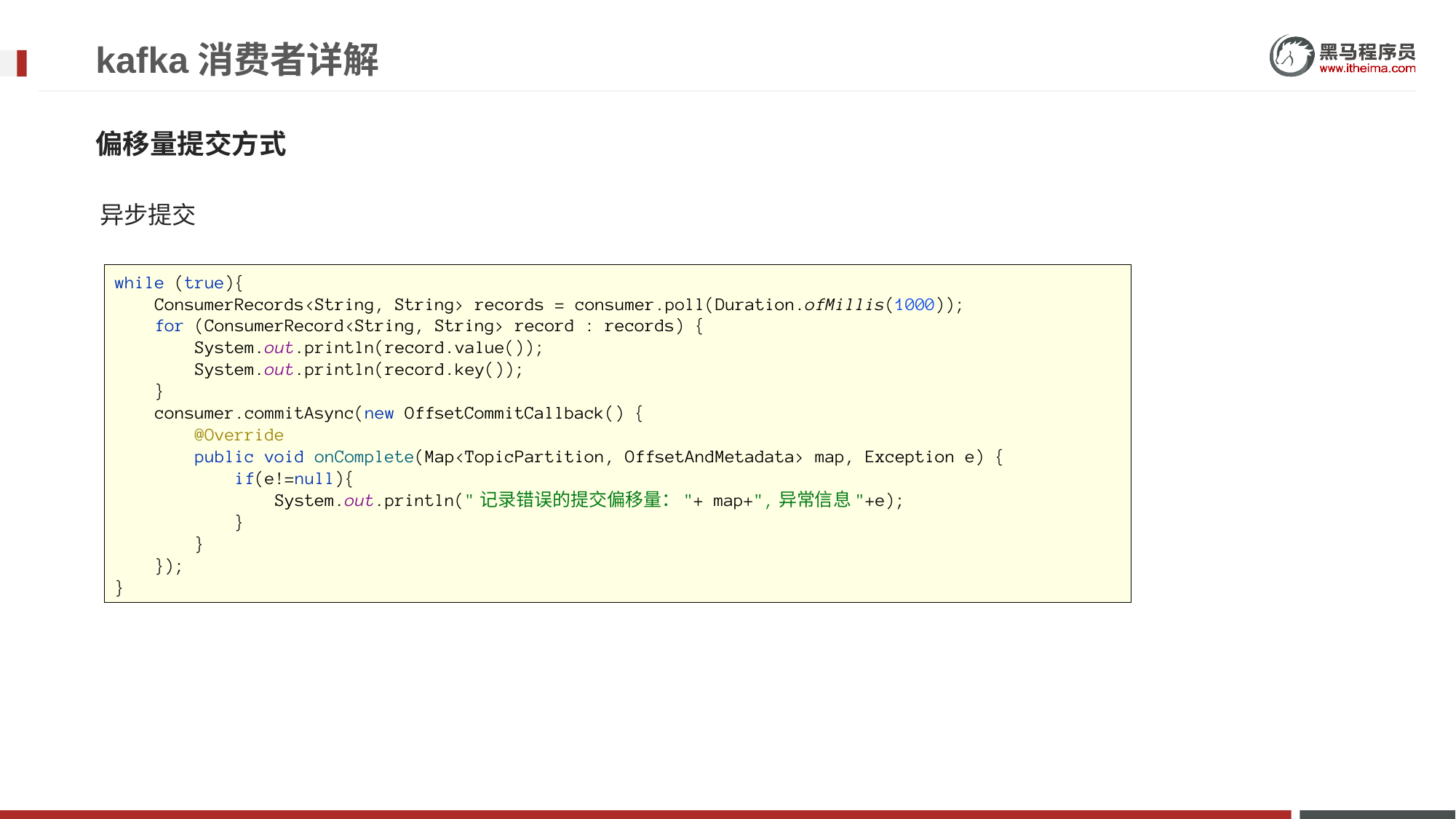

# kafka消费者详解
偏移量提交方式
异步提交
while (true){
    ConsumerRecords<String, String> records = consumer.poll(Duration.ofMillis(1000));
    for (ConsumerRecord<String, String> record : records) {
        System.out.println(record.value());
        System.out.println(record.key());
    }
    consumer.commitAsync(new OffsetCommitCallback() {
        @Override
        public void onComplete(Map<TopicPartition, OffsetAndMetadata> map, Exception e) {
            if(e!=null){
                System.out.println("记录错误的提交偏移量："+ map+",异常信息"+e);
            }
        }
    });
}